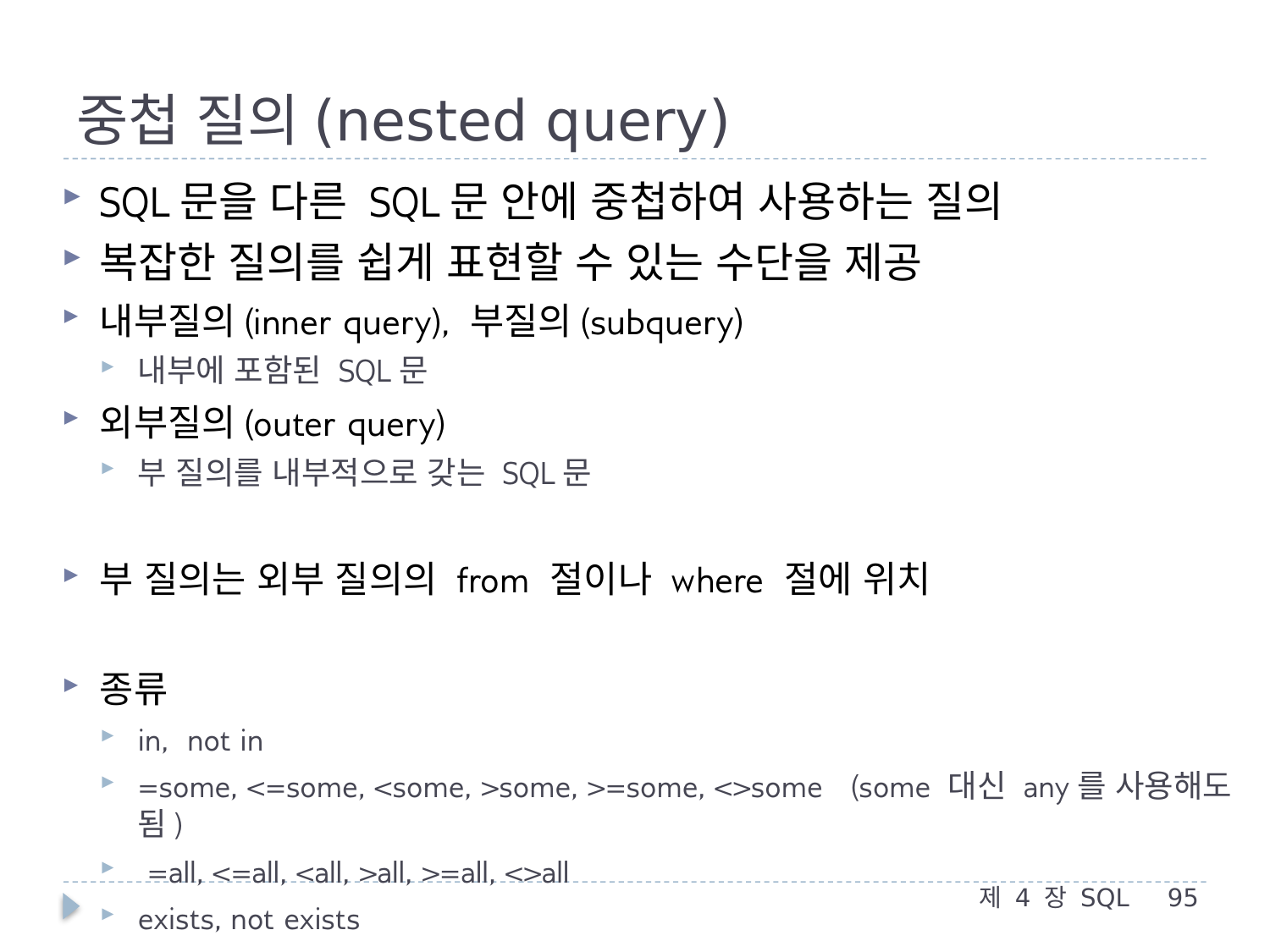

# 중첩 질의(nested query)
SQL문을 다른 SQL문 안에 중첩하여 사용하는 질의
복잡한 질의를 쉽게 표현할 수 있는 수단을 제공
내부질의(inner query), 부질의(subquery)
내부에 포함된 SQL문
외부질의(outer query)
부 질의를 내부적으로 갖는 SQL문

부 질의는 외부 질의의 from 절이나 where 절에 위치

종류
in,  not in
=some, <=some, <some, >some, >=some, <>some   (some 대신 any를 사용해도 됨)
 =all, <=all, <all, >all, >=all, <>all
exists, not exists
제 4 장 SQL
95